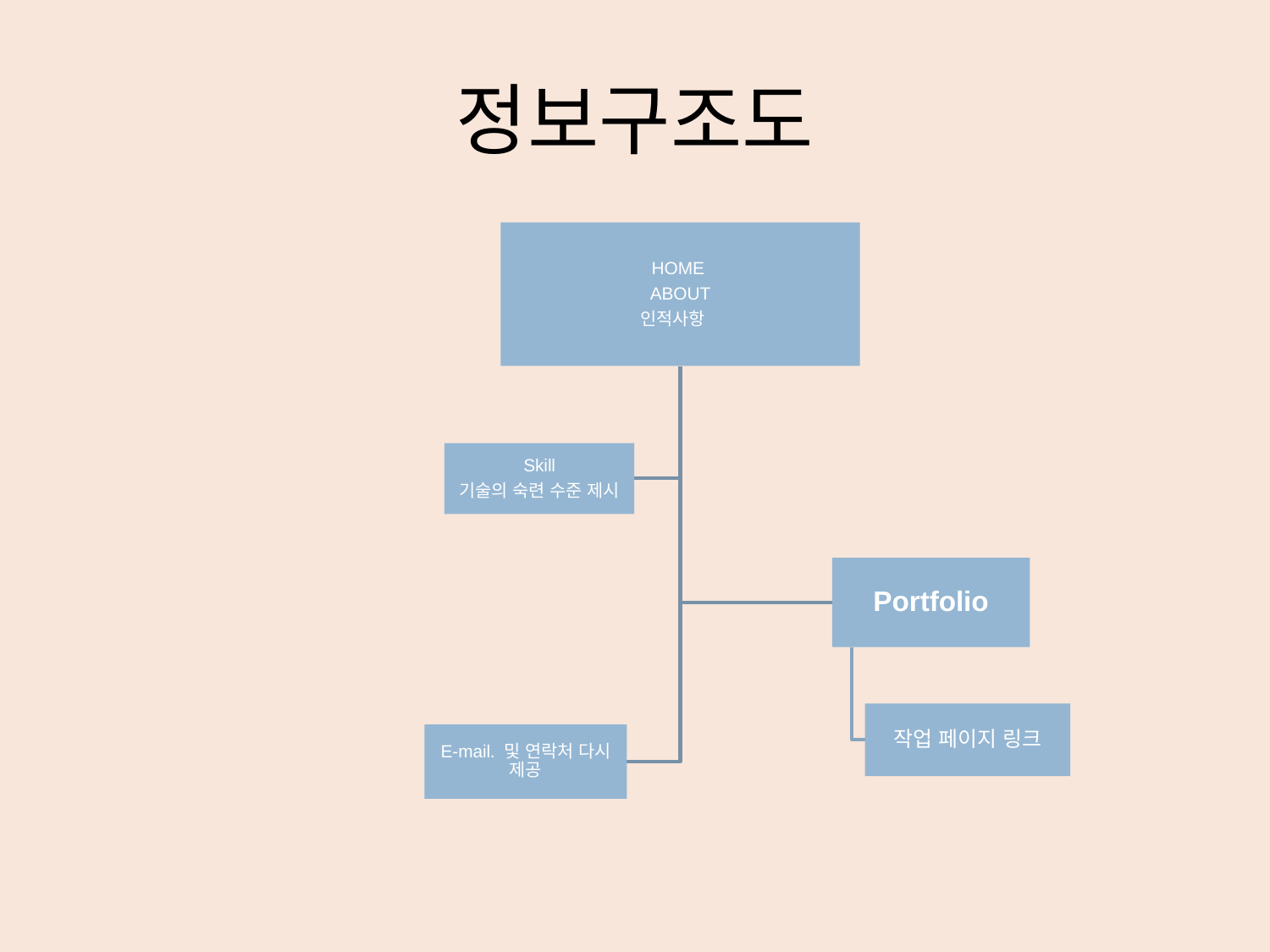

# 정보구조도
HOME
ABOUT
인적사항
Portfolio
작업 페이지 링크
E-mail. 및 연락처 다시 제공
Skill
기술의 숙련 수준 제시